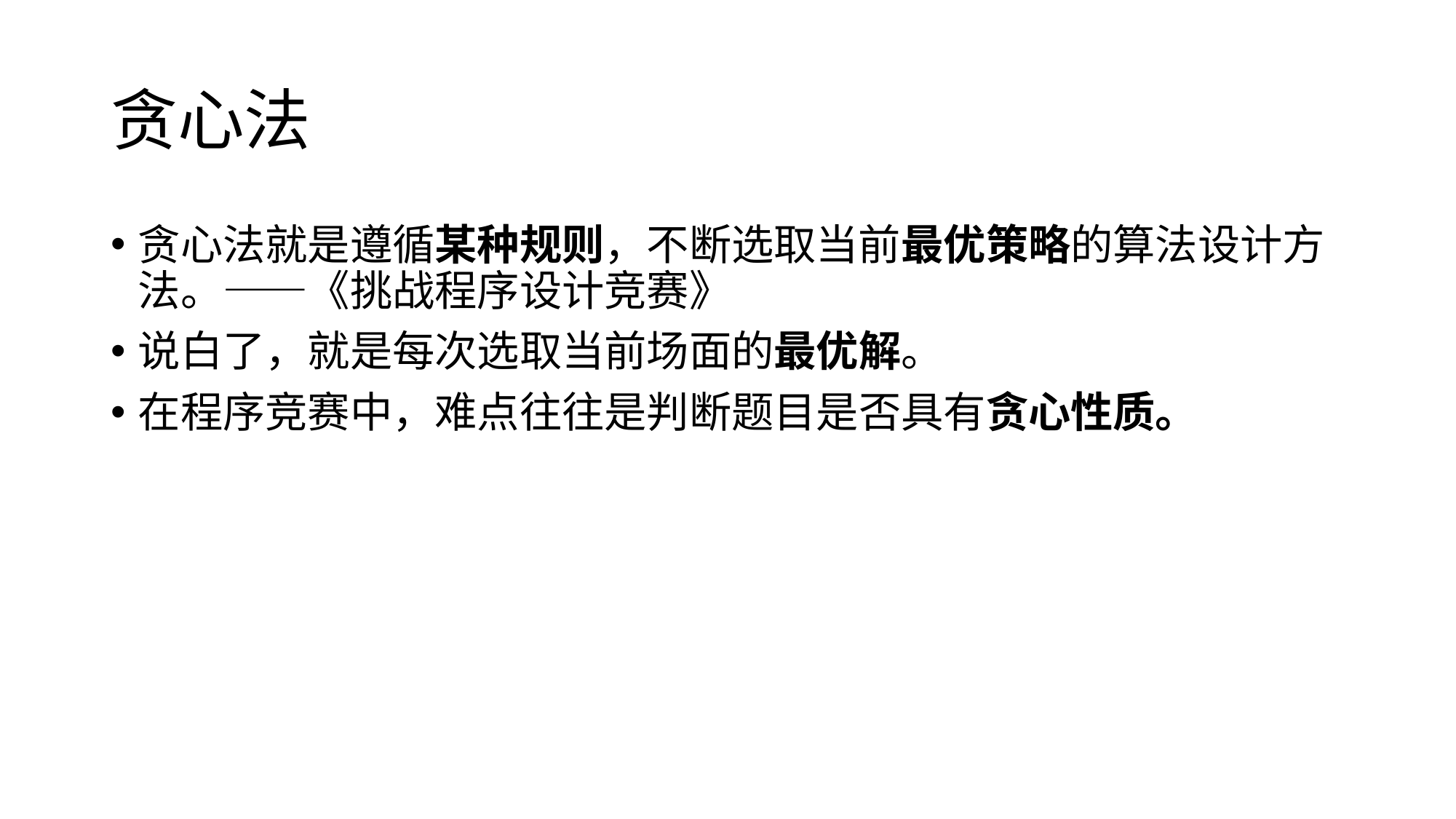

# 贪心法
贪心法就是遵循某种规则，不断选取当前最优策略的算法设计方法。——《挑战程序设计竞赛》
说白了，就是每次选取当前场面的最优解。
在程序竞赛中，难点往往是判断题目是否具有贪心性质。